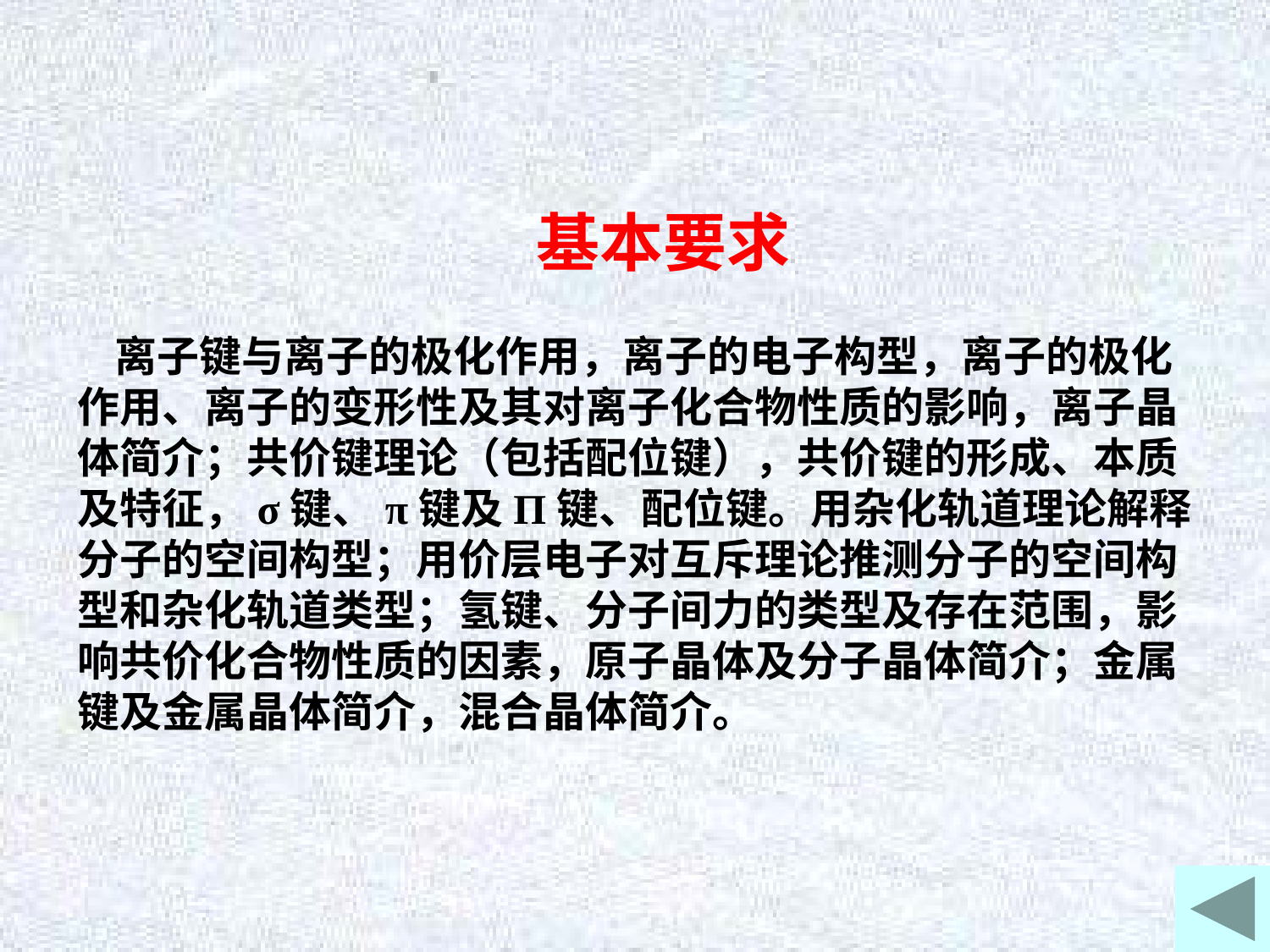

基本要求

离子键与离子的极化作用，离子的电子构型，离子的极化作用、离子的变形性及其对离子化合物性质的影响，离子晶体简介；共价键理论（包括配位键），共价键的形成、本质及特征，σ键、π键及Π键、配位键。用杂化轨道理论解释分子的空间构型；用价层电子对互斥理论推测分子的空间构型和杂化轨道类型；氢键、分子间力的类型及存在范围，影响共价化合物性质的因素，原子晶体及分子晶体简介；金属键及金属晶体简介，混合晶体简介。